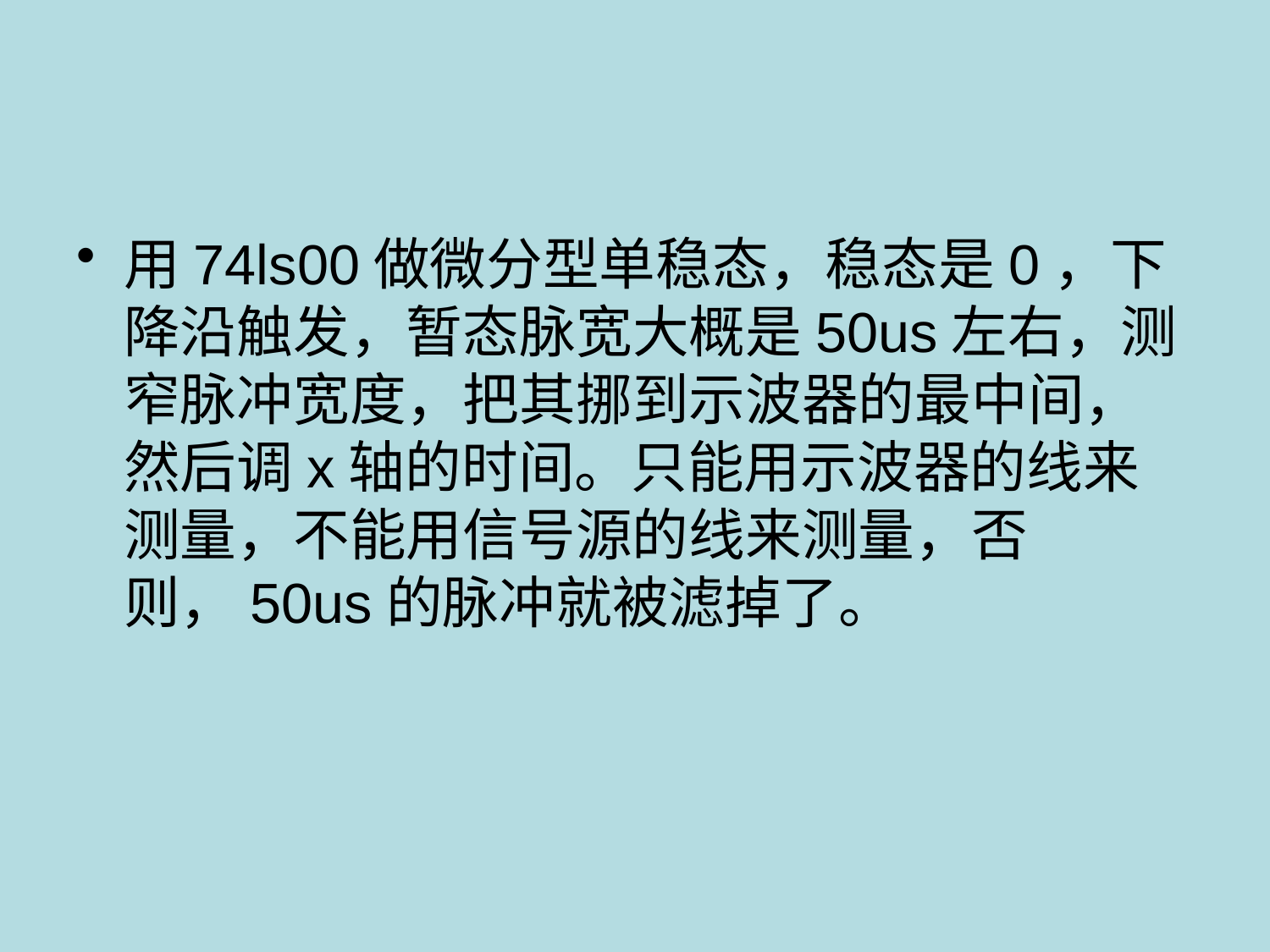

#
用74ls00做微分型单稳态，稳态是0，下降沿触发，暂态脉宽大概是50us左右，测窄脉冲宽度，把其挪到示波器的最中间，然后调x轴的时间。只能用示波器的线来测量，不能用信号源的线来测量，否则，50us的脉冲就被滤掉了。